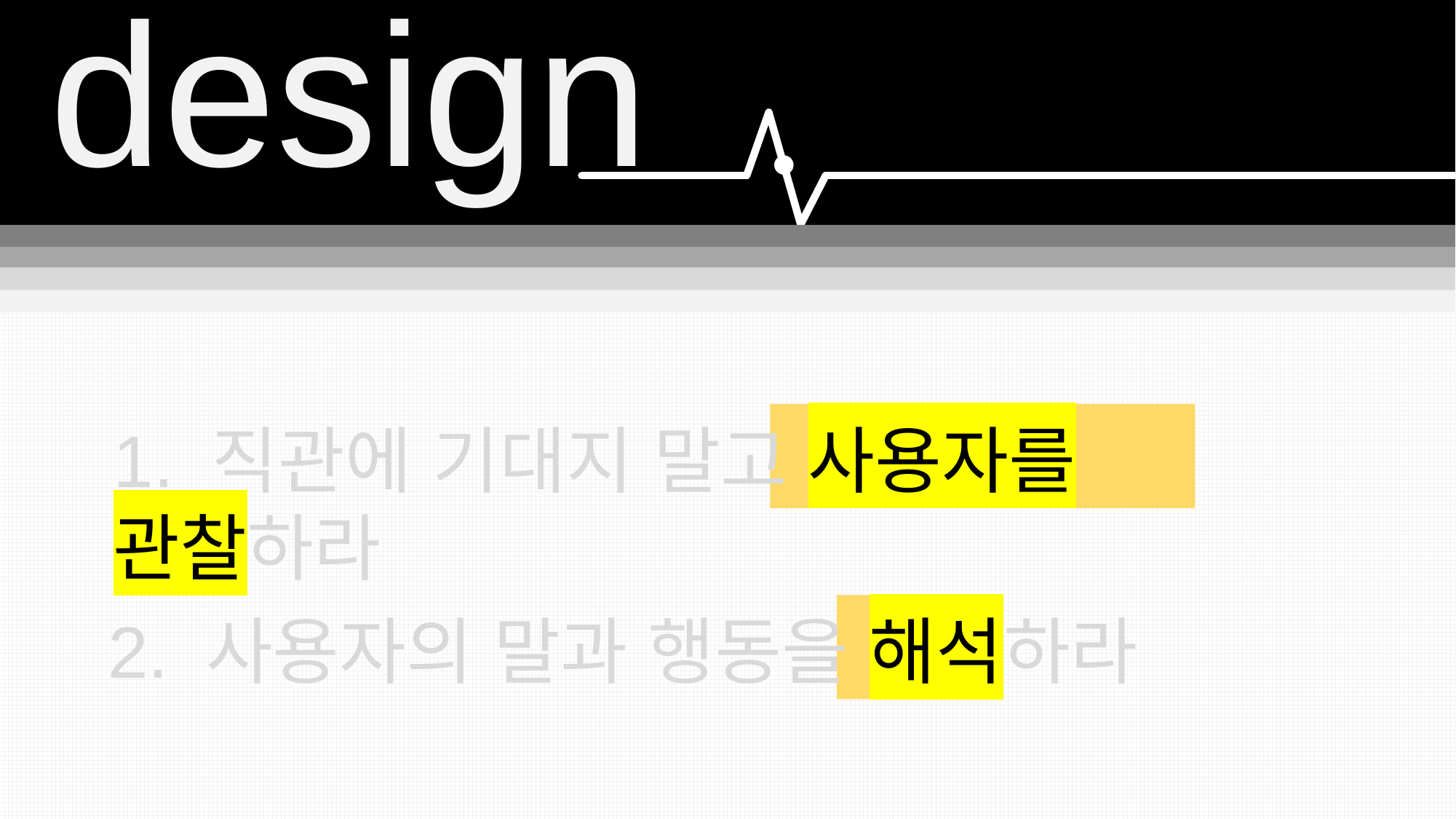

# design

1. 직관에 기대지 말고 사용자를 관찰하라

2. 사용자의 말과 행동을 해석하라